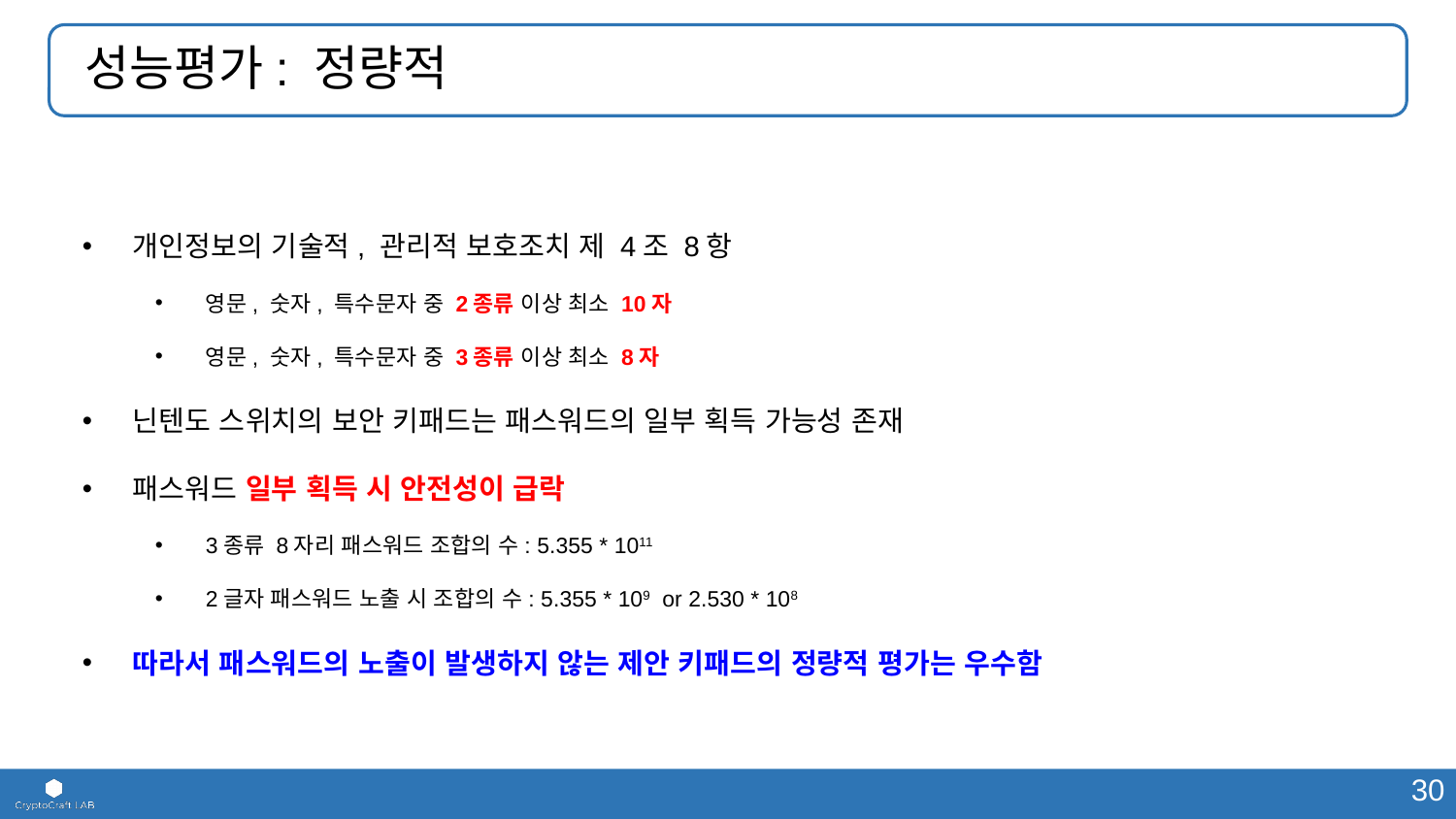

# 성능평가: 정량적
개인정보의 기술적, 관리적 보호조치 제 4조 8항
영문, 숫자, 특수문자 중 2종류 이상 최소 10자
영문, 숫자, 특수문자 중 3종류 이상 최소 8자
닌텐도 스위치의 보안 키패드는 패스워드의 일부 획득 가능성 존재
패스워드 일부 획득 시 안전성이 급락
3종류 8자리 패스워드 조합의 수: 5.355 * 1011
2글자 패스워드 노출 시 조합의 수: 5.355 * 109  or 2.530 * 108
따라서 패스워드의 노출이 발생하지 않는 제안 키패드의 정량적 평가는 우수함